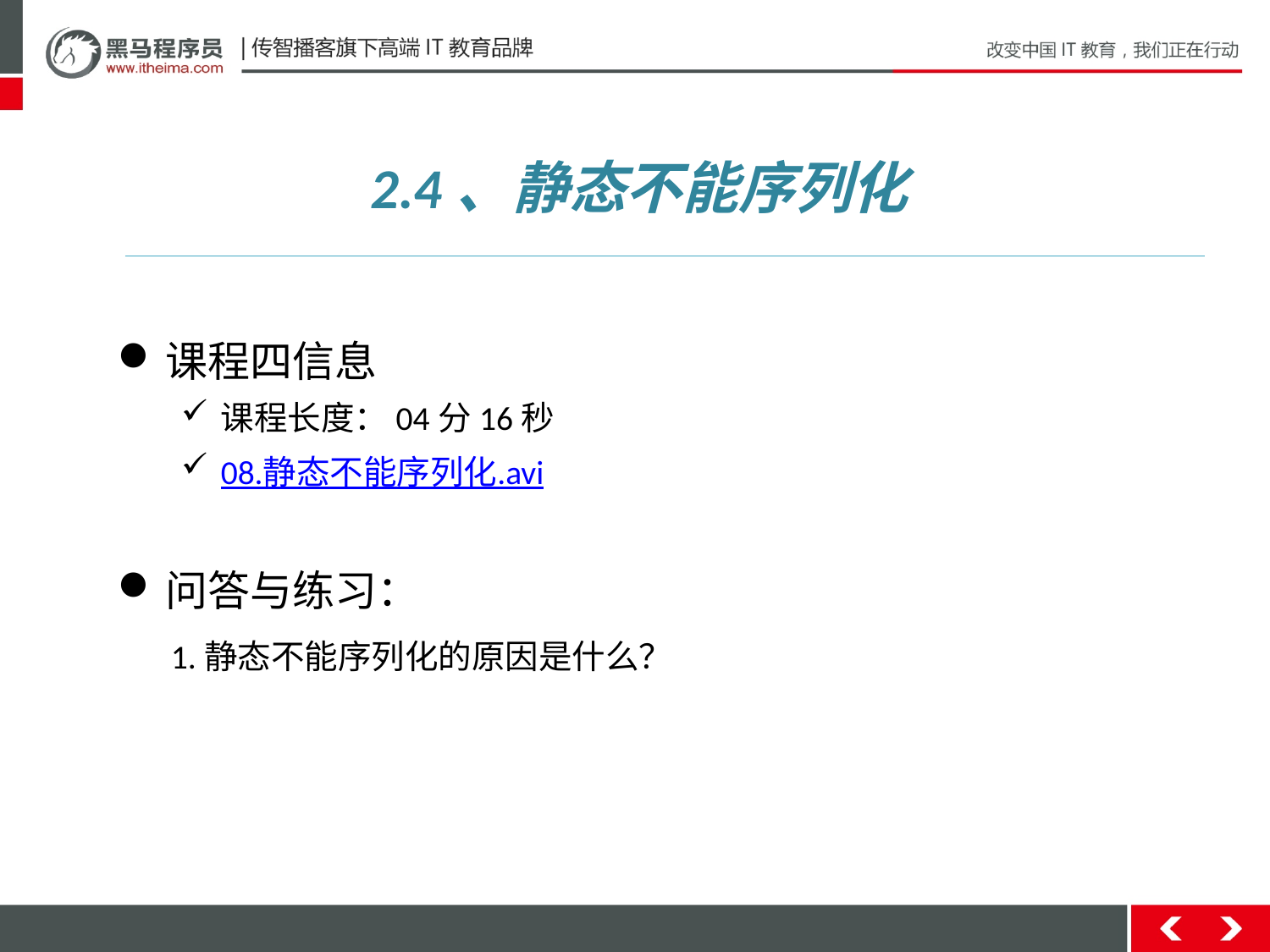

2.4、静态不能序列化

课程四信息
课程长度：04分16秒
08.静态不能序列化.avi

问答与练习：
       1.静态不能序列化的原因是什么？